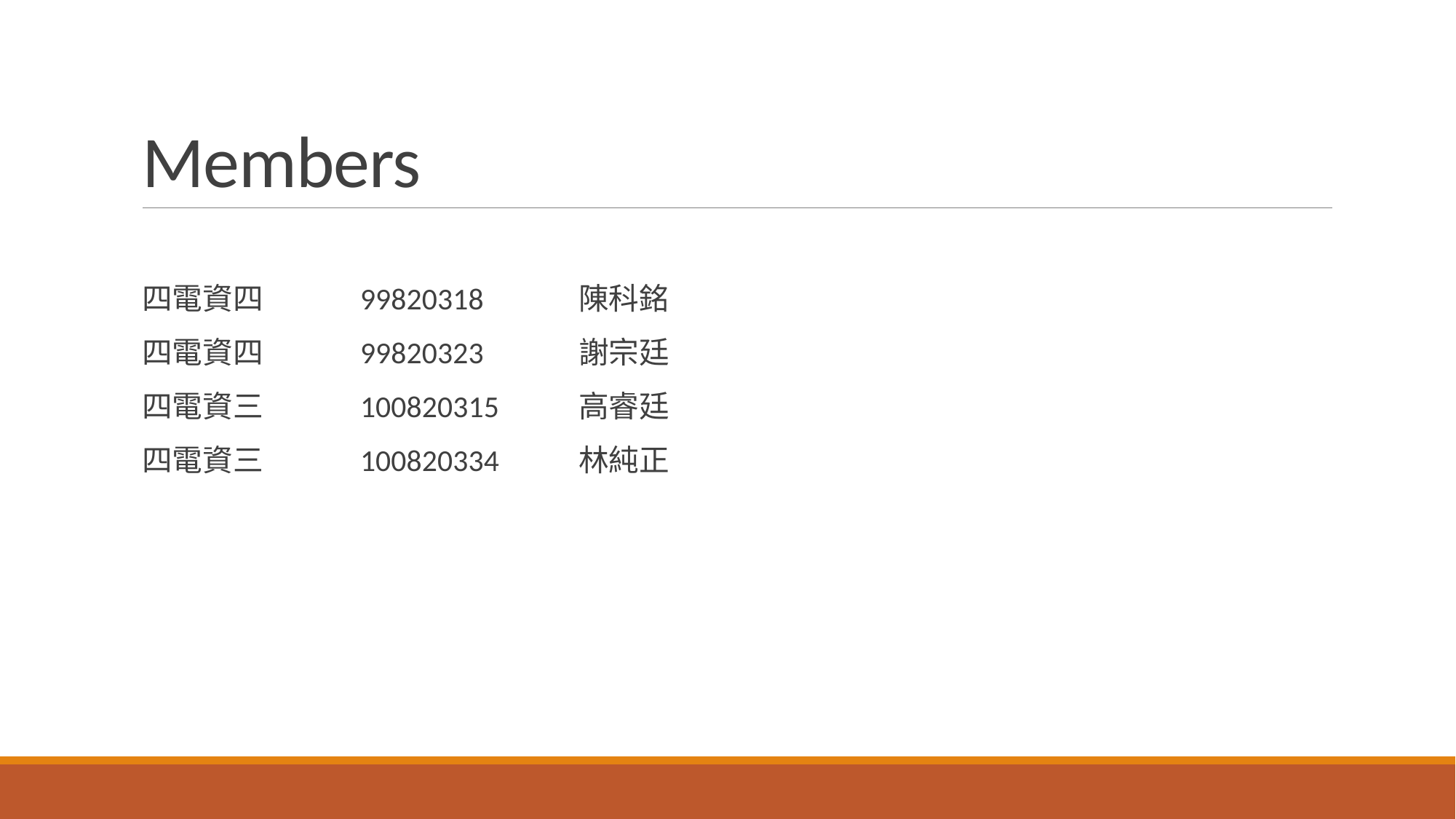

# Members

四電資四	99820318	陳科銘
四電資四	99820323	謝宗廷
四電資三	100820315	高睿廷
四電資三	100820334	林純正